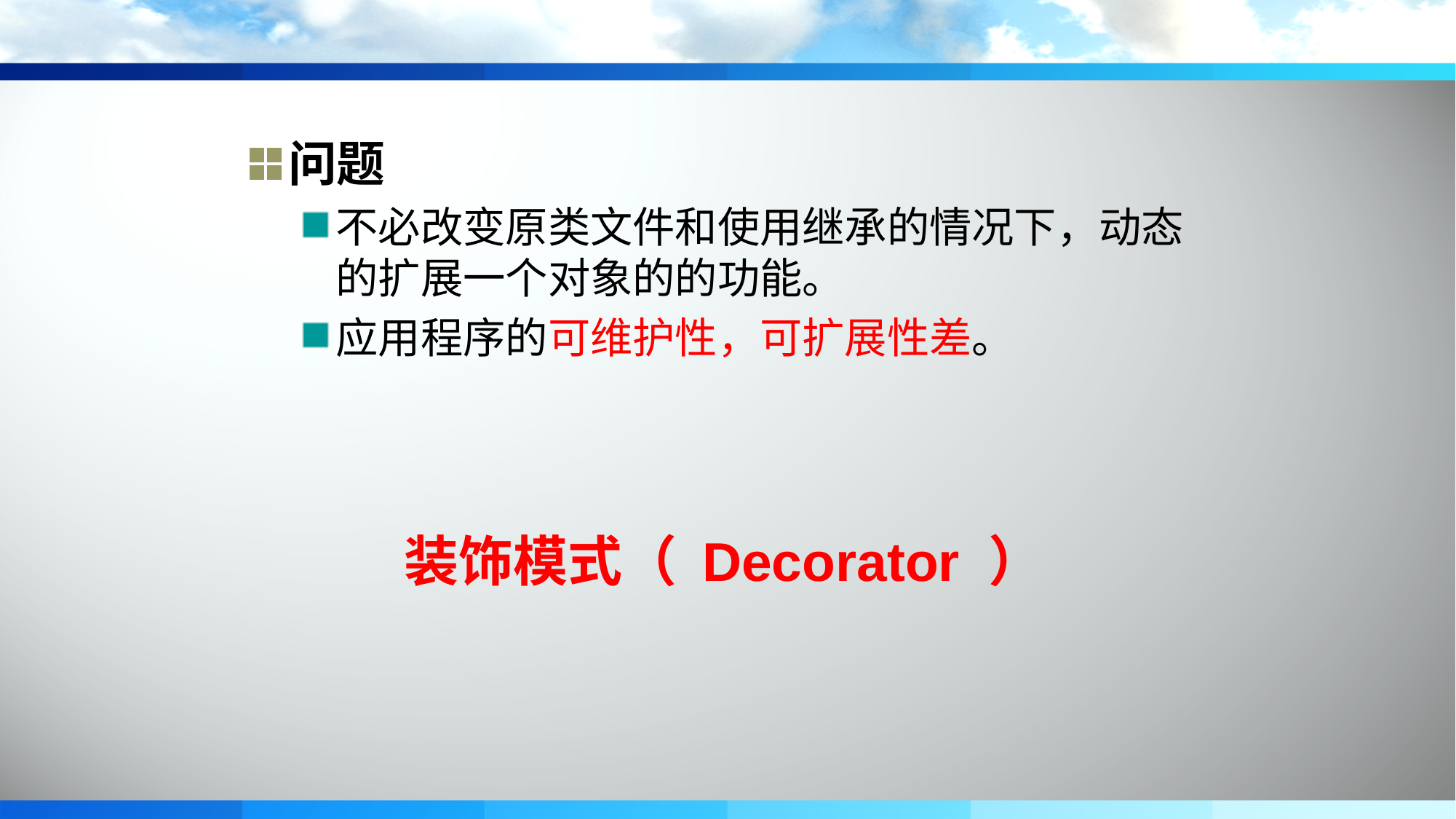

问题
不必改变原类文件和使用继承的情况下，动态的扩展一个对象的的功能。
应用程序的可维护性，可扩展性差。

装饰模式（ Decorator ）